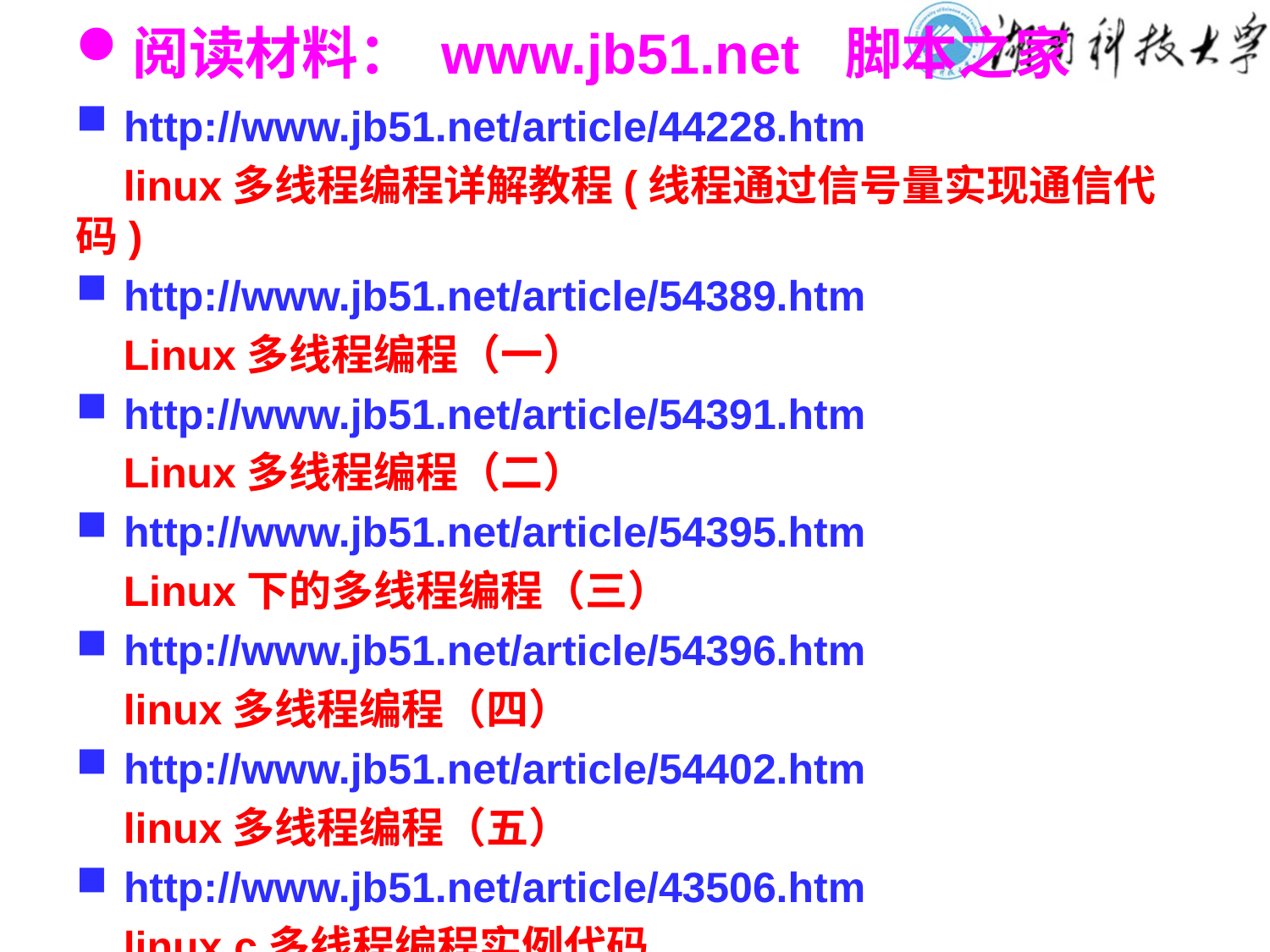

# 阅读材料： www.jb51.net  脚本之家
http://www.jb51.net/article/44228.htm
    linux多线程编程详解教程(线程通过信号量实现通信代码)
http://www.jb51.net/article/54389.htm
    Linux多线程编程（一）
http://www.jb51.net/article/54391.htm
    Linux多线程编程（二）
http://www.jb51.net/article/54395.htm
    Linux下的多线程编程（三）
http://www.jb51.net/article/54396.htm
    linux多线程编程（四）
http://www.jb51.net/article/54402.htm
    linux多线程编程（五）
http://www.jb51.net/article/43506.htm
    linux c多线程编程实例代码